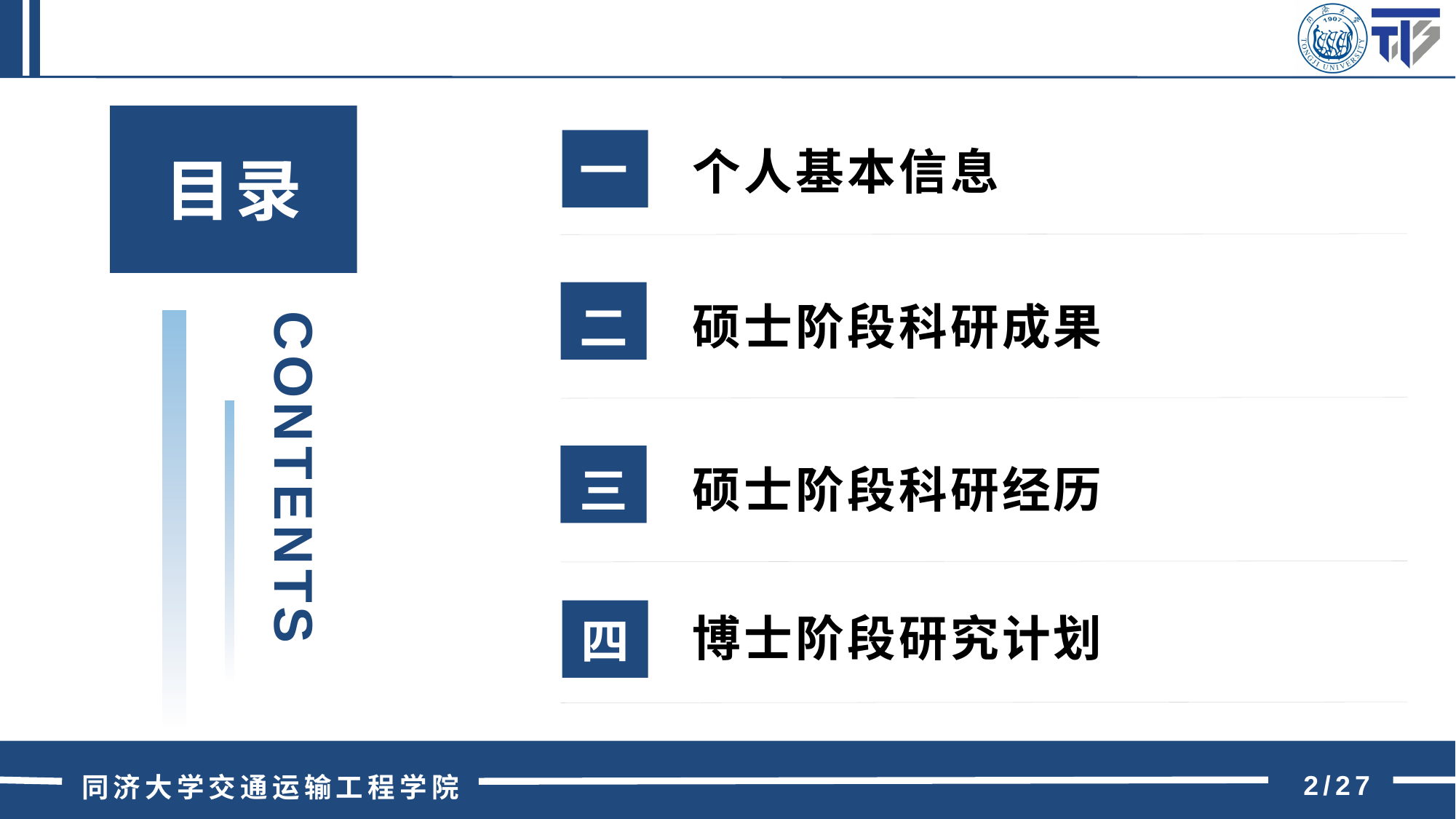

个人基本信息
一
目录

硕士阶段科研成果
二
CONTENTS

硕士阶段科研经历

三

博士阶段研究计划

四

 2/27
同济大学交通运输工程学院